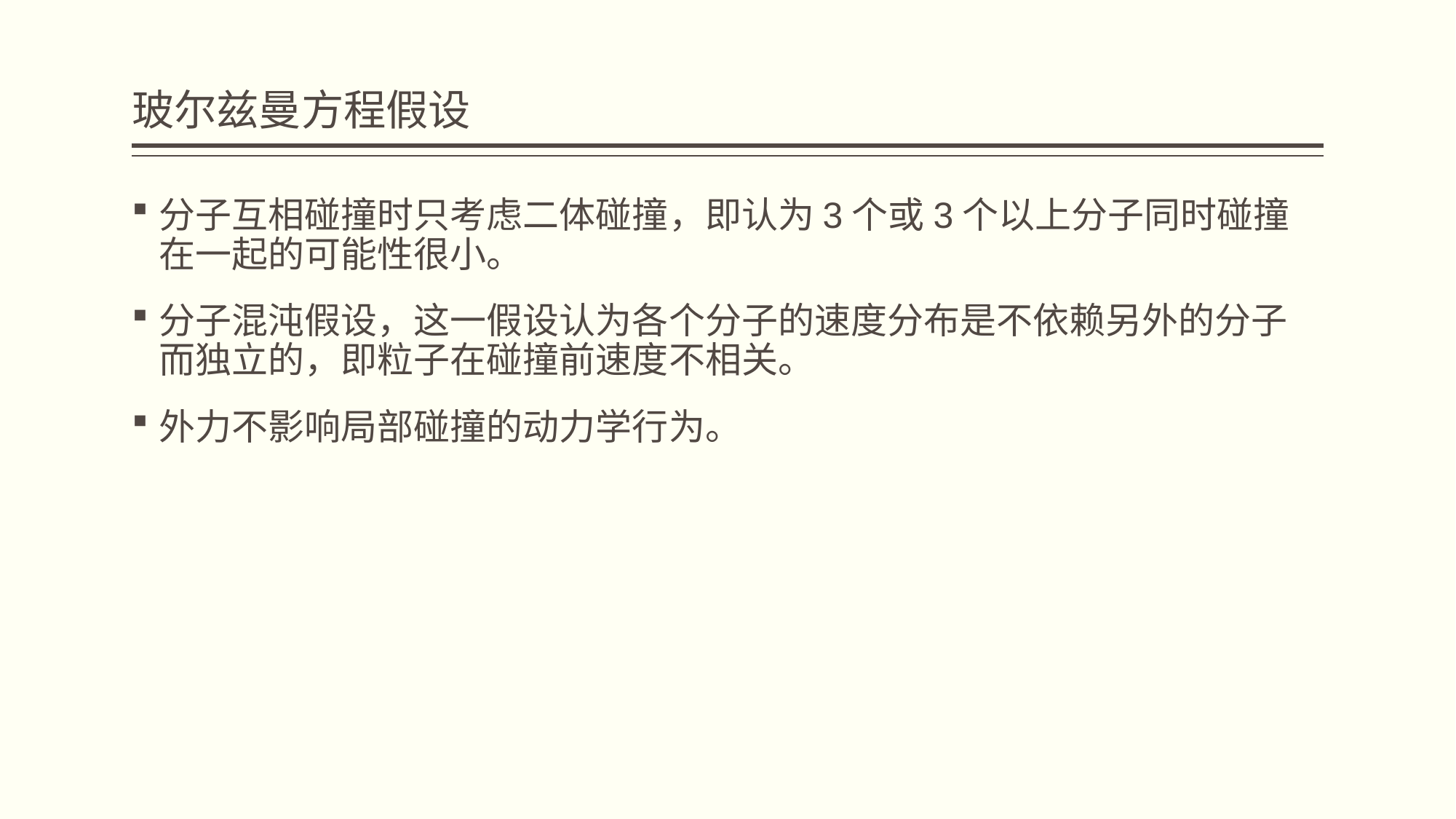

# 玻尔兹曼方程假设
分子互相碰撞时只考虑二体碰撞，即认为3个或3个以上分子同时碰撞在一起的可能性很小。
分子混沌假设，这一假设认为各个分子的速度分布是不依赖另外的分子而独立的，即粒子在碰撞前速度不相关。
外力不影响局部碰撞的动力学行为。